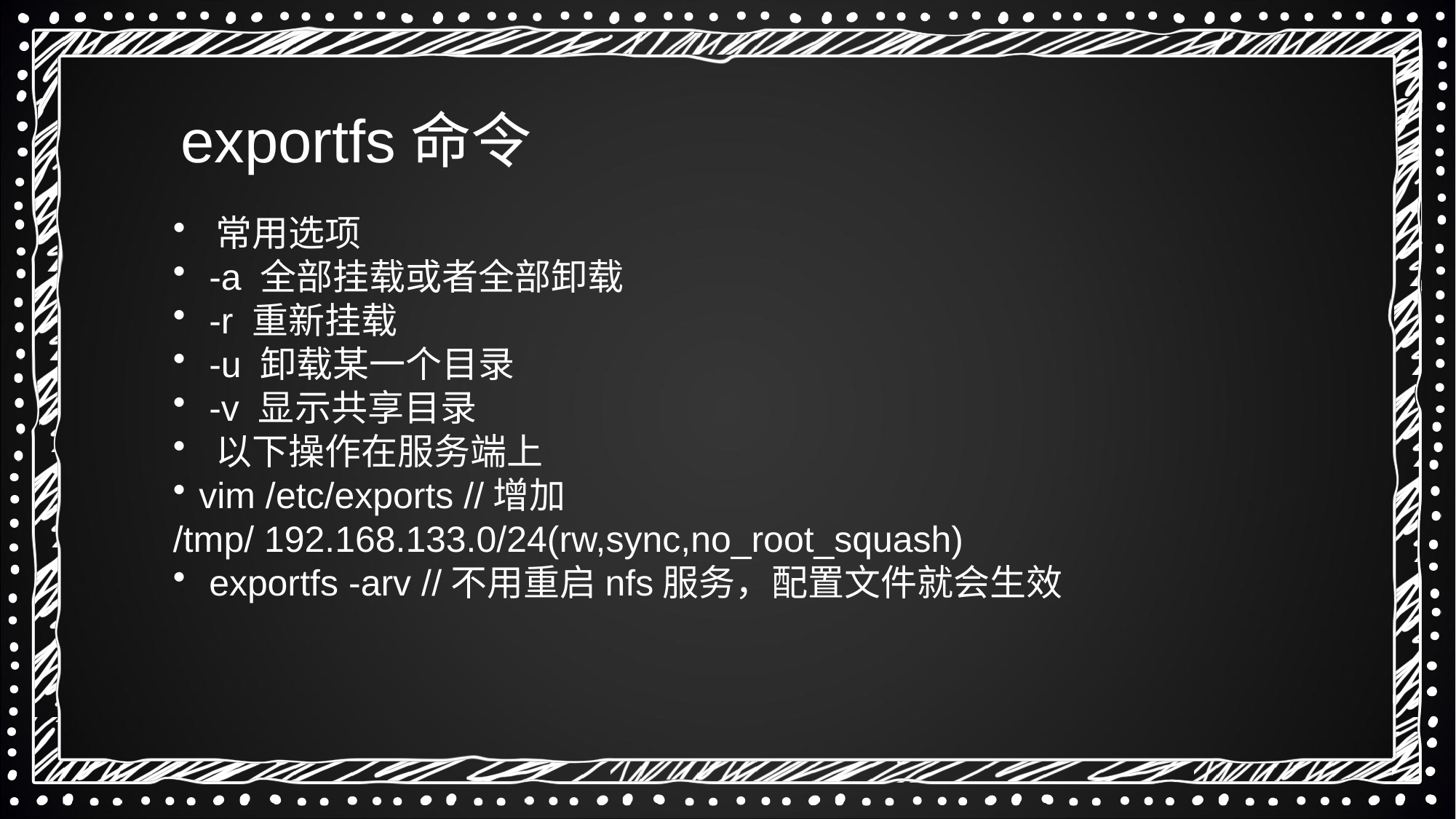

exportfs命令
 常用选项
 -a 全部挂载或者全部卸载
 -r 重新挂载
 -u 卸载某一个目录
 -v 显示共享目录
 以下操作在服务端上
vim /etc/exports //增加
/tmp/ 192.168.133.0/24(rw,sync,no_root_squash)
 exportfs -arv //不用重启nfs服务，配置文件就会生效